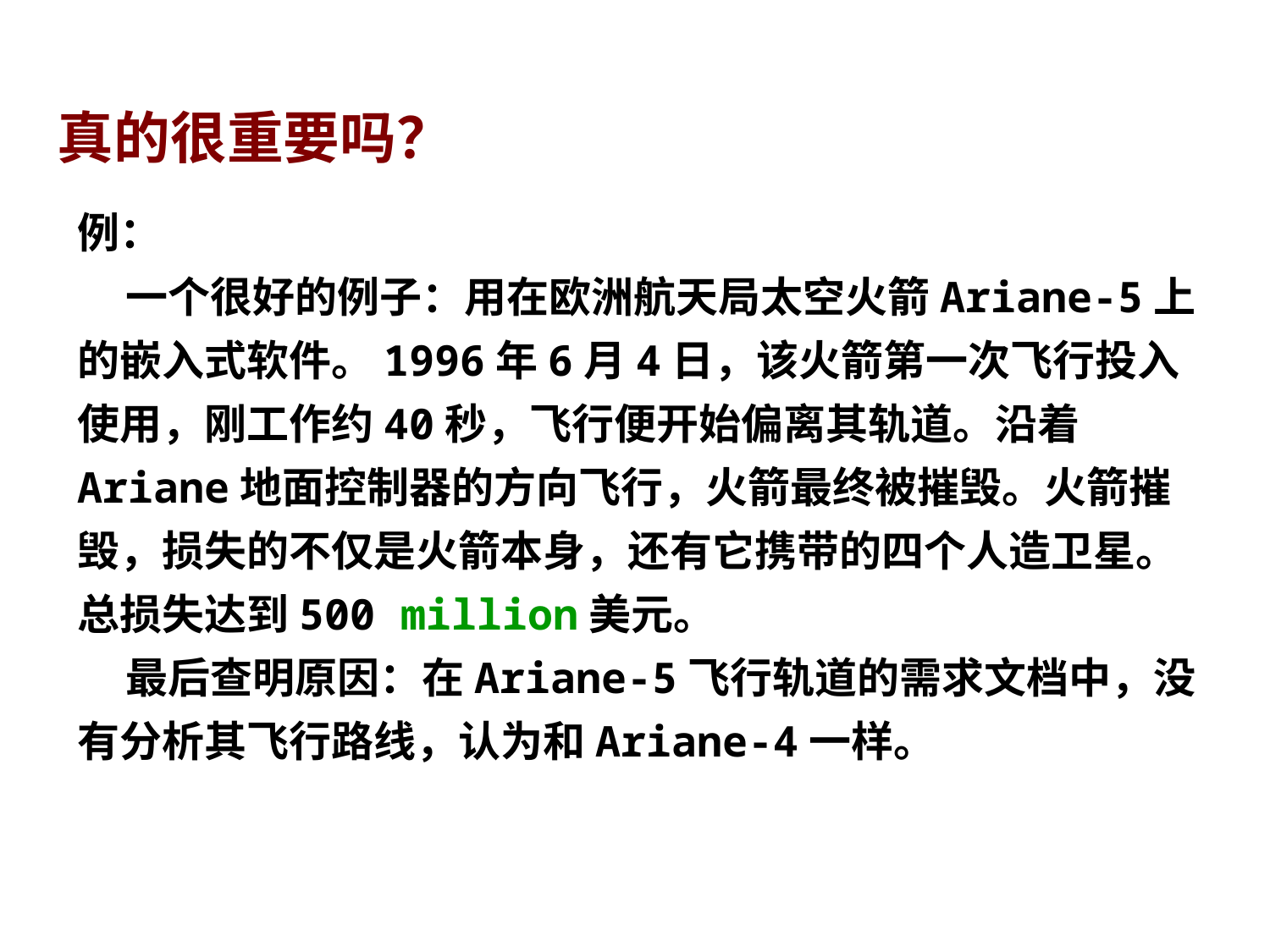

真的很重要吗？
例：
    一个很好的例子：用在欧洲航天局太空火箭Ariane-5上的嵌入式软件。1996年6月4日，该火箭第一次飞行投入使用，刚工作约40秒，飞行便开始偏离其轨道。沿着Ariane地面控制器的方向飞行，火箭最终被摧毁。火箭摧毁，损失的不仅是火箭本身，还有它携带的四个人造卫星。总损失达到500 million美元。
    最后查明原因：在Ariane-5飞行轨道的需求文档中，没有分析其飞行路线，认为和Ariane-4一样。